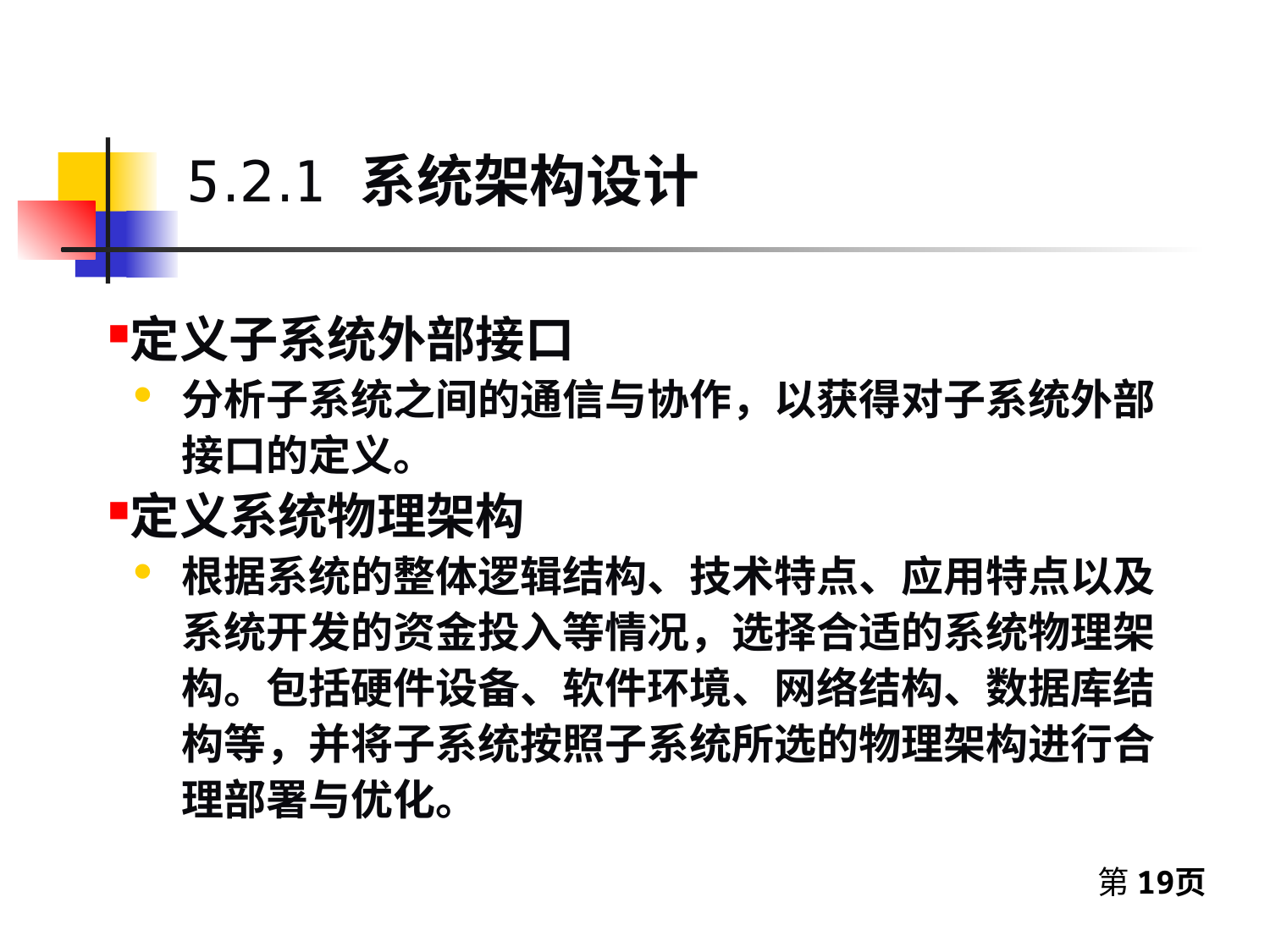

5.2.1 系统架构设计
定义子系统外部接口
分析子系统之间的通信与协作，以获得对子系统外部接口的定义。
定义系统物理架构
根据系统的整体逻辑结构、技术特点、应用特点以及系统开发的资金投入等情况，选择合适的系统物理架构。包括硬件设备、软件环境、网络结构、数据库结构等，并将子系统按照子系统所选的物理架构进行合理部署与优化。